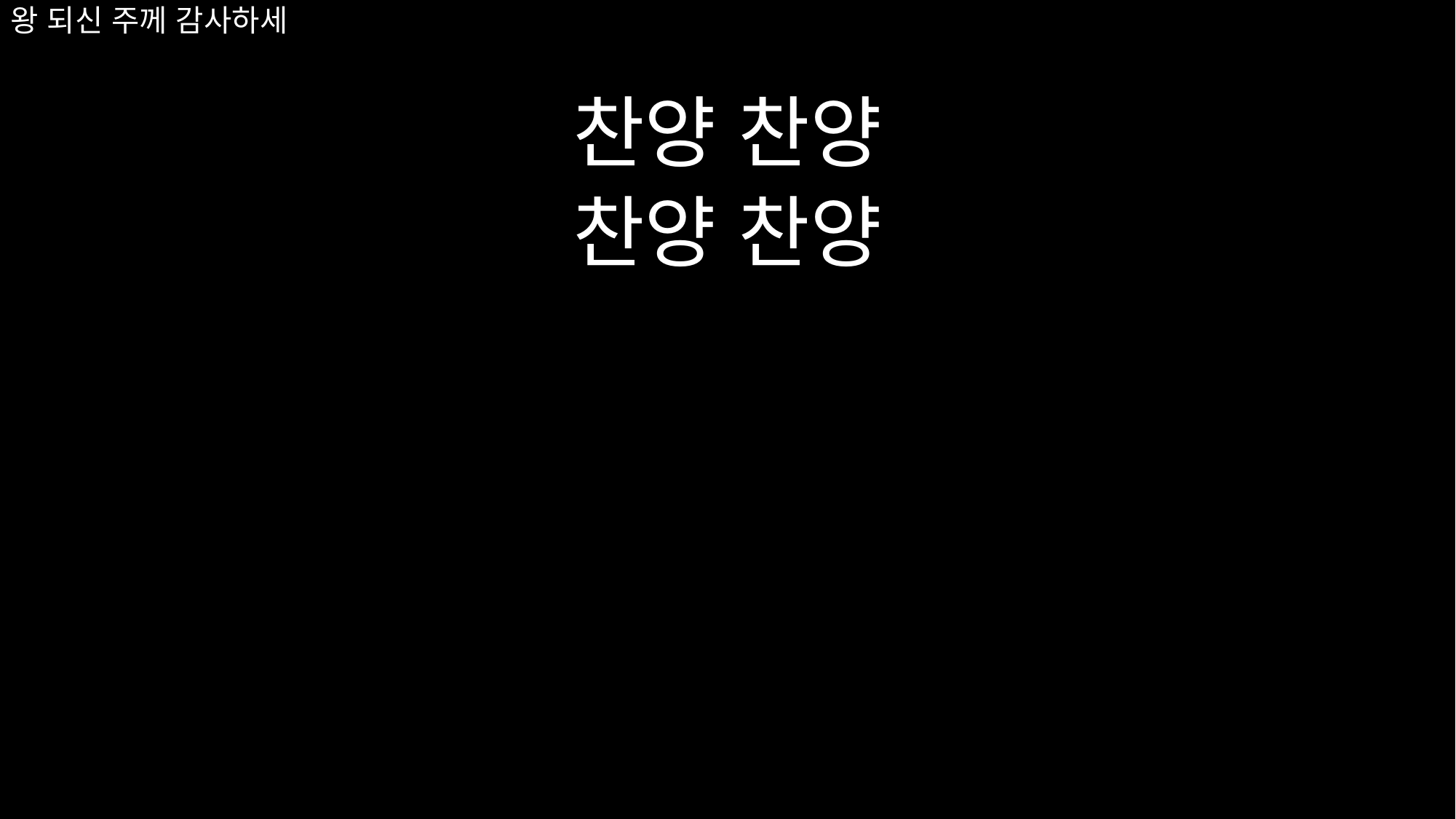

# 왕 되신 주께 감사하세
찬양 찬양
찬양 찬양